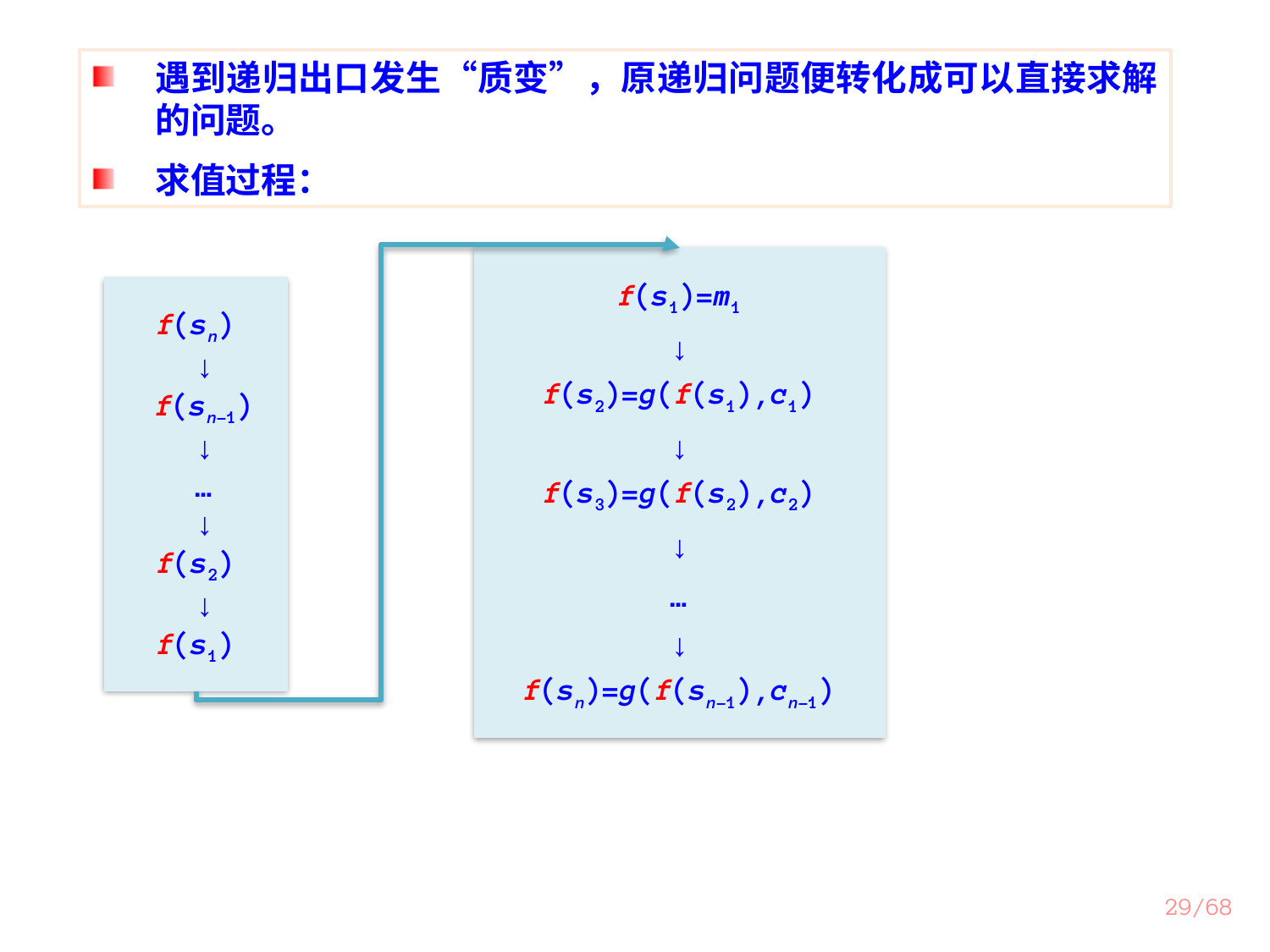

遇到递归出口发生“质变”，原递归问题便转化成可以直接求解的问题。
求值过程：
f(s1)=m1
↓
f(s2)=g(f(s1),c1)
↓
f(s3)=g(f(s2),c2)
↓
…
↓
f(sn)=g(f(sn-1),cn-1)
f(sn)
 ↓
 f(sn-1)
 ↓
 …
 ↓
f(s2)
 ↓
f(s1)
29/68